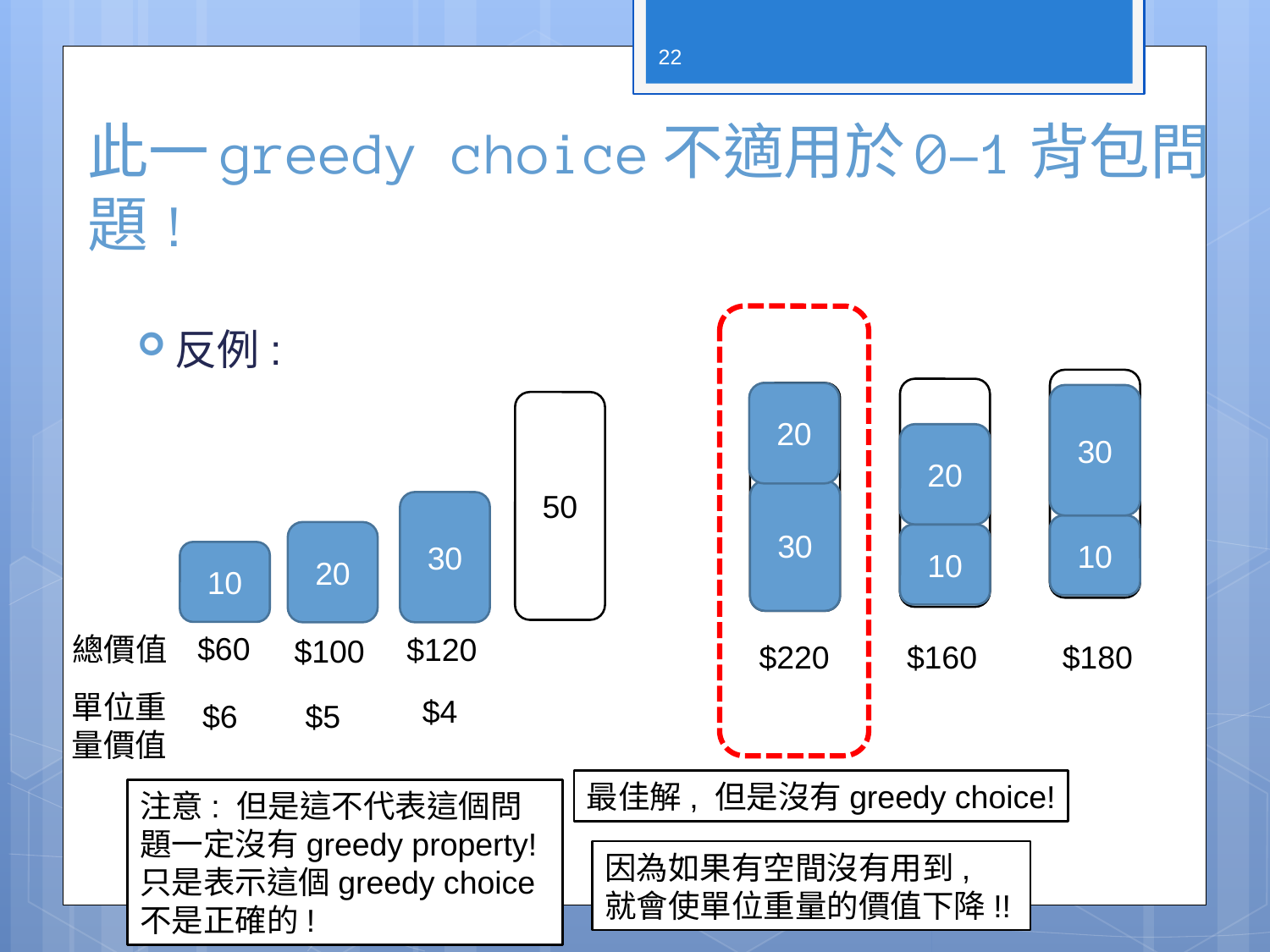

22
# 此一greedy choice不適用於0-1背包問題!

反例:
50
50
20
50
30
50
20
30
30
10
20
10
10
$60
總價值
$120
$100
$220
$160
$180
單位重量價值
$4
$6
$5
最佳解, 但是沒有greedy choice!
注意: 但是這不代表這個問題一定沒有greedy property! 只是表示這個greedy choice不是正確的!
因為如果有空間沒有用到, 就會使單位重量的價值下降!!